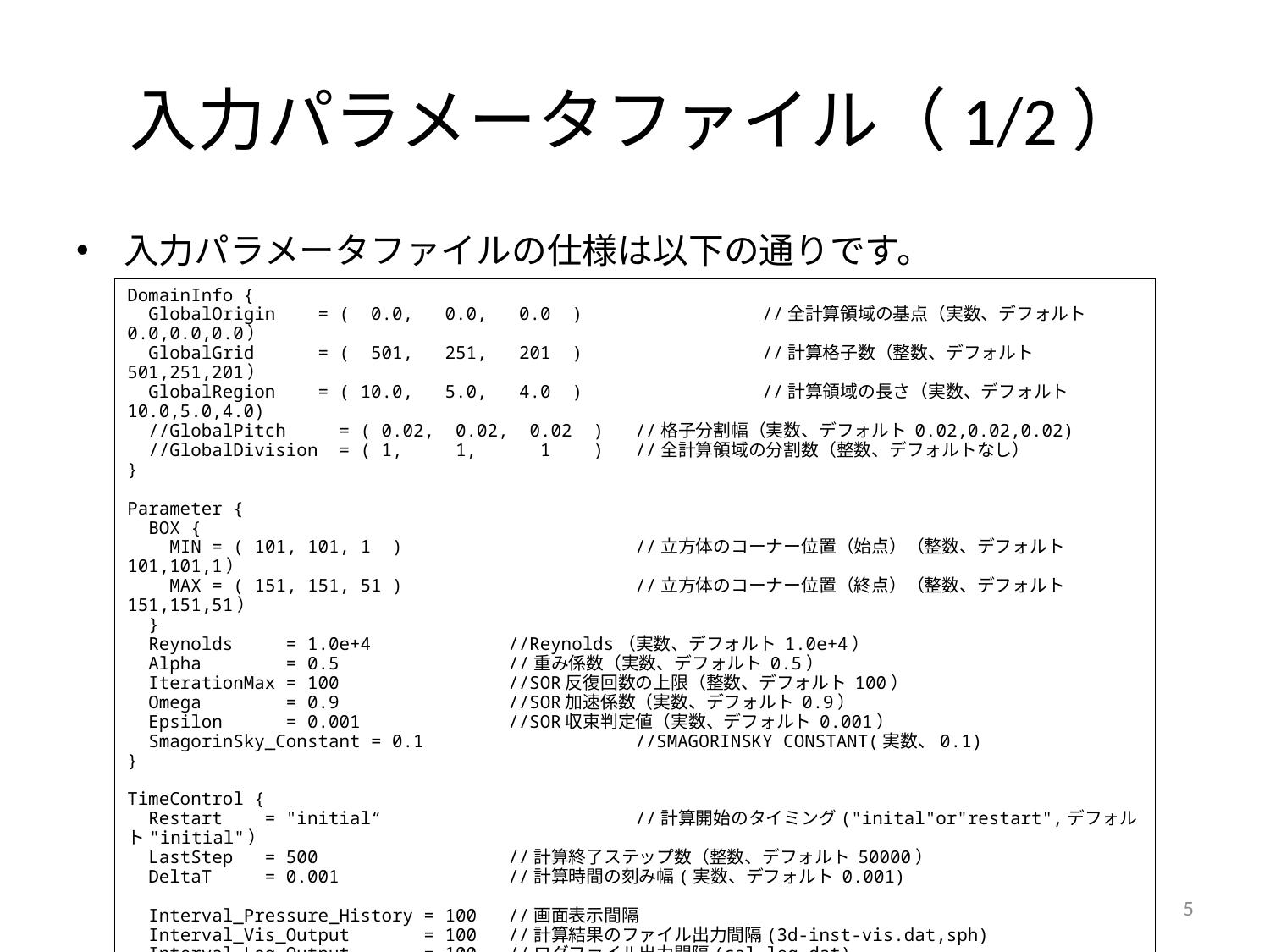

# 入力パラメータファイル（1/2）
入力パラメータファイルの仕様は以下の通りです。

DomainInfo {
  GlobalOrigin    = (  0.0,   0.0,   0.0  )		//全計算領域の基点（実数、デフォルト 0.0,0.0,0.0）
  GlobalGrid      = (  501,   251,   201  )		//計算格子数（整数、デフォルト 501,251,201）
  GlobalRegion    = ( 10.0,   5.0,   4.0  )		//計算領域の長さ（実数、デフォルト 10.0,5.0,4.0)
  //GlobalPitch     = ( 0.02,  0.02,  0.02  )	//格子分割幅（実数、デフォルト 0.02,0.02,0.02)
  //GlobalDivision  = ( 1,     1,      1    )	//全計算領域の分割数（整数、デフォルトなし）
}

Parameter {
  BOX {
    MIN = ( 101, 101, 1  )		//立方体のコーナー位置（始点）（整数、デフォルト 101,101,1）
    MAX = ( 151, 151, 51 )		//立方体のコーナー位置（終点）（整数、デフォルト 151,151,51）
  }
  Reynolds     = 1.0e+4		//Reynolds（実数、デフォルト 1.0e+4）
  Alpha        = 0.5		//重み係数（実数、デフォルト 0.5）
  IterationMax = 100		//SOR反復回数の上限（整数、デフォルト 100）
  Omega        = 0.9		//SOR加速係数（実数、デフォルト 0.9）
  Epsilon      = 0.001		//SOR収束判定値（実数、デフォルト 0.001）
  SmagorinSky_Constant = 0.1		//SMAGORINSKY CONSTANT(実数、0.1)
}

TimeControl {
  Restart    = "initial“		//計算開始のタイミング("inital"or"restart",デフォルト"initial"）
  LastStep   = 500		//計算終了ステップ数（整数、デフォルト 50000）
  DeltaT     = 0.001		//計算時間の刻み幅(実数、デフォルト 0.001)

  Interval_Pressure_History = 100	//画面表示間隔
  Interval_Vis_Output       = 100	//計算結果のファイル出力間隔(3d-inst-vis.dat,sph)
  Interval_Log_Output       = 100	//ログファイル出力間隔(cal-log.dat)
}
5